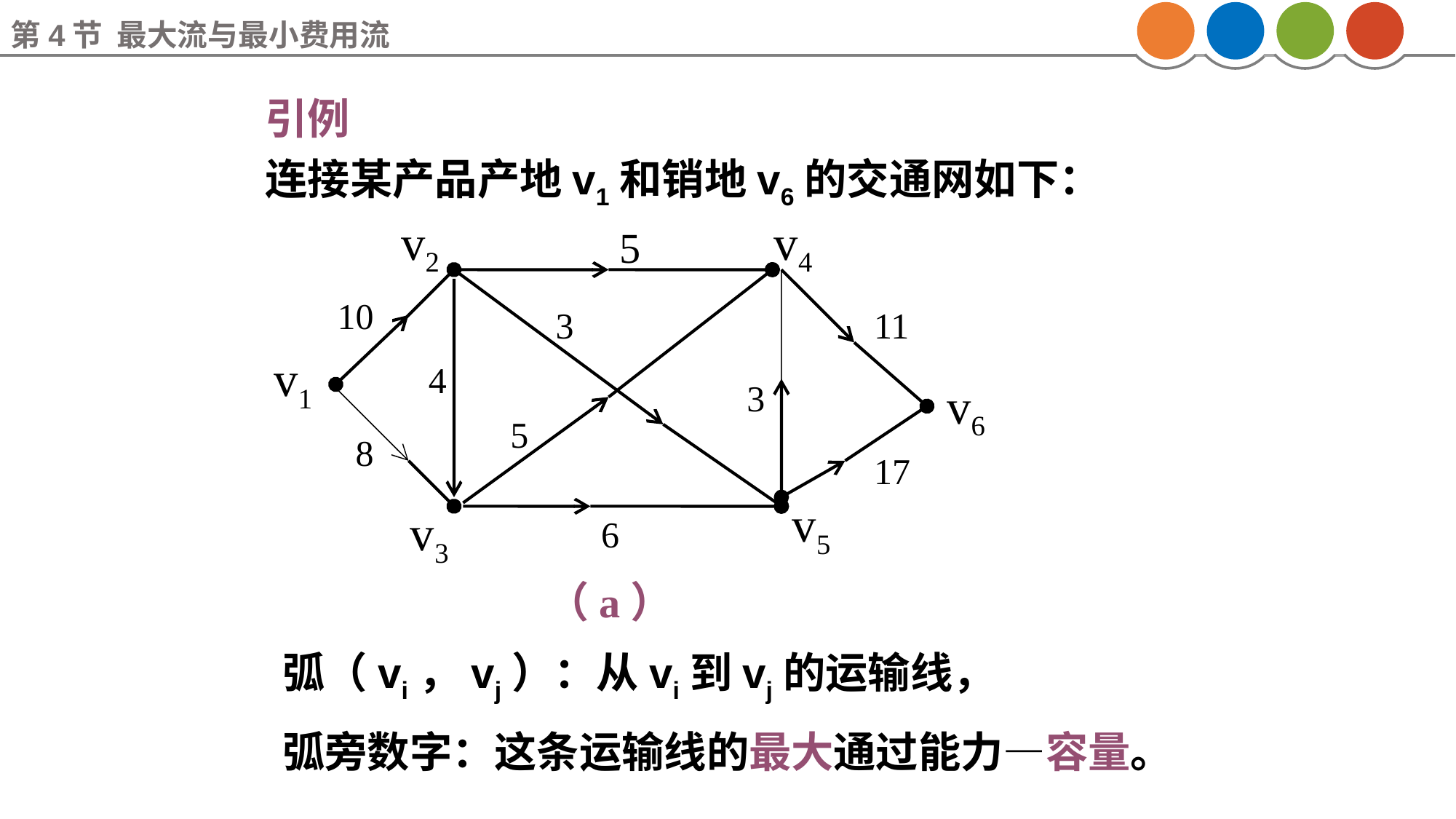

第4节  最大流与最小费用流
引例
连接某产品产地v1和销地v6的交通网如下：
v2
v4
5

10
3
11

v1

4
3
v6

5

8

17

v5
v3

6
（a）
弧（vi，vj）：从vi到vj的运输线，
弧旁数字：这条运输线的最大通过能力—容量。